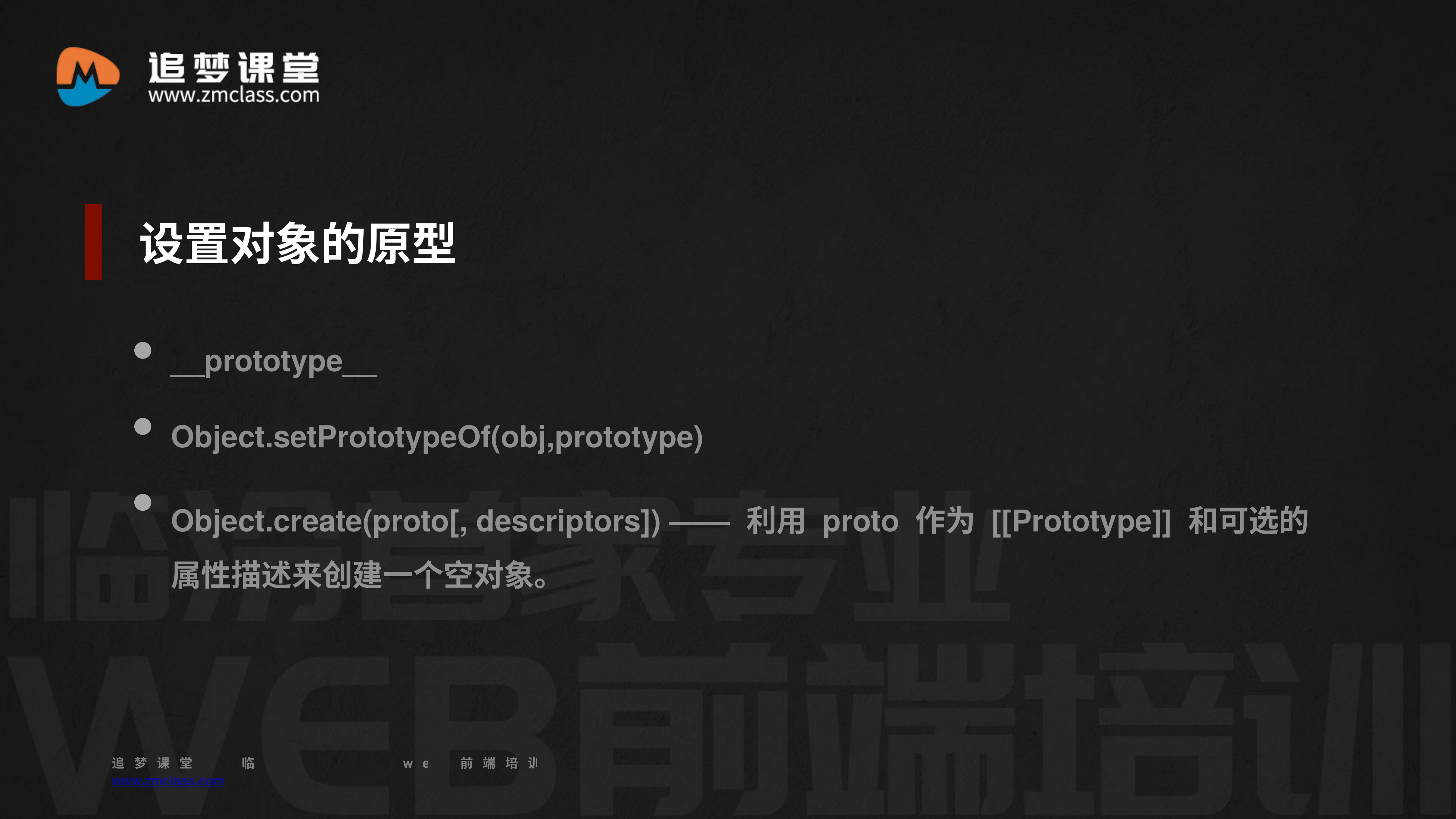

设置对象的原型
__prototype__

Object.setPrototypeOf(obj,prototype)

Object.create(proto[, descriptors]) —— 利用 proto 作为 [[Prototype]] 和可选的属性描述来创建一个空对象。

追梦课堂   临汾首家专业的web前端培训机构                                                          www.zmclass.com
6